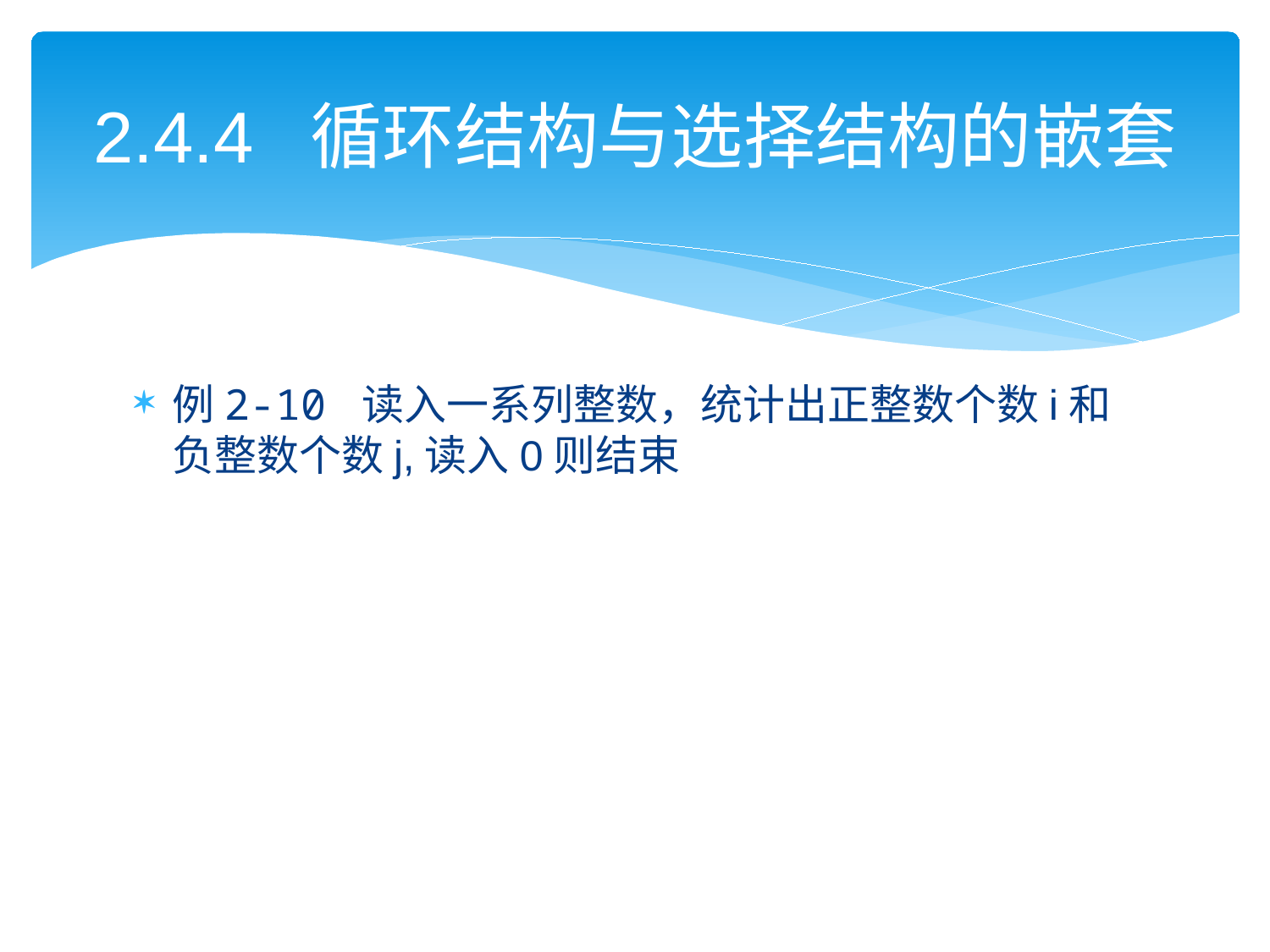

# 2.4.4  循环结构与选择结构的嵌套
例2-10 读入一系列整数，统计出正整数个数i和负整数个数j,读入0则结束